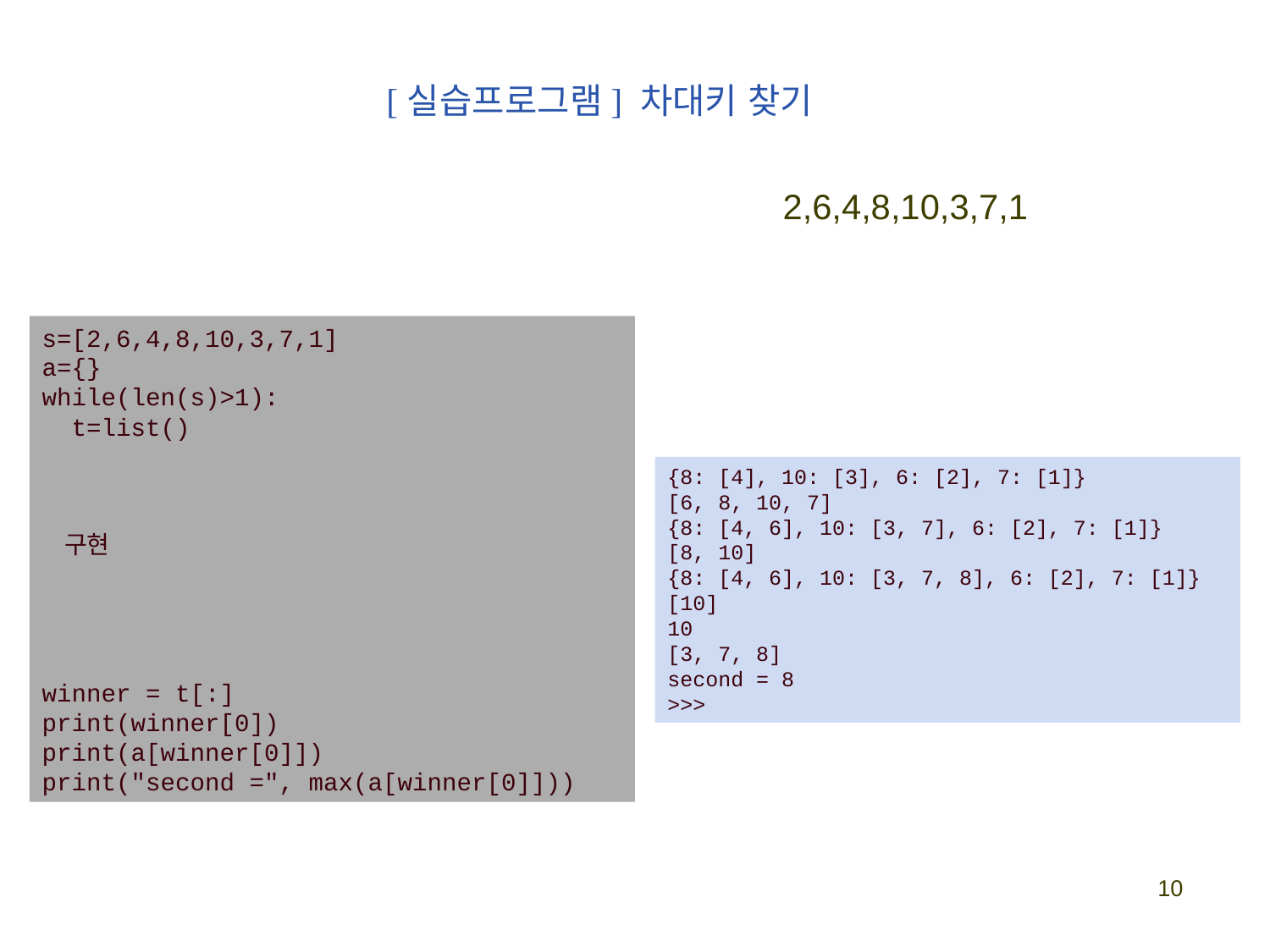

[실습프로그램] 차대키 찾기
2,6,4,8,10,3,7,1
s=[2,6,4,8,10,3,7,1]
a={}
while(len(s)>1):
  t=list()

   구현

winner = t[:]
print(winner[0])
print(a[winner[0]])
print("second =", max(a[winner[0]]))
{8: [4], 10: [3], 6: [2], 7: [1]}
[6, 8, 10, 7]
{8: [4, 6], 10: [3, 7], 6: [2], 7: [1]}
[8, 10]
{8: [4, 6], 10: [3, 7, 8], 6: [2], 7: [1]}
[10]
10
[3, 7, 8]
second = 8
>>>
10